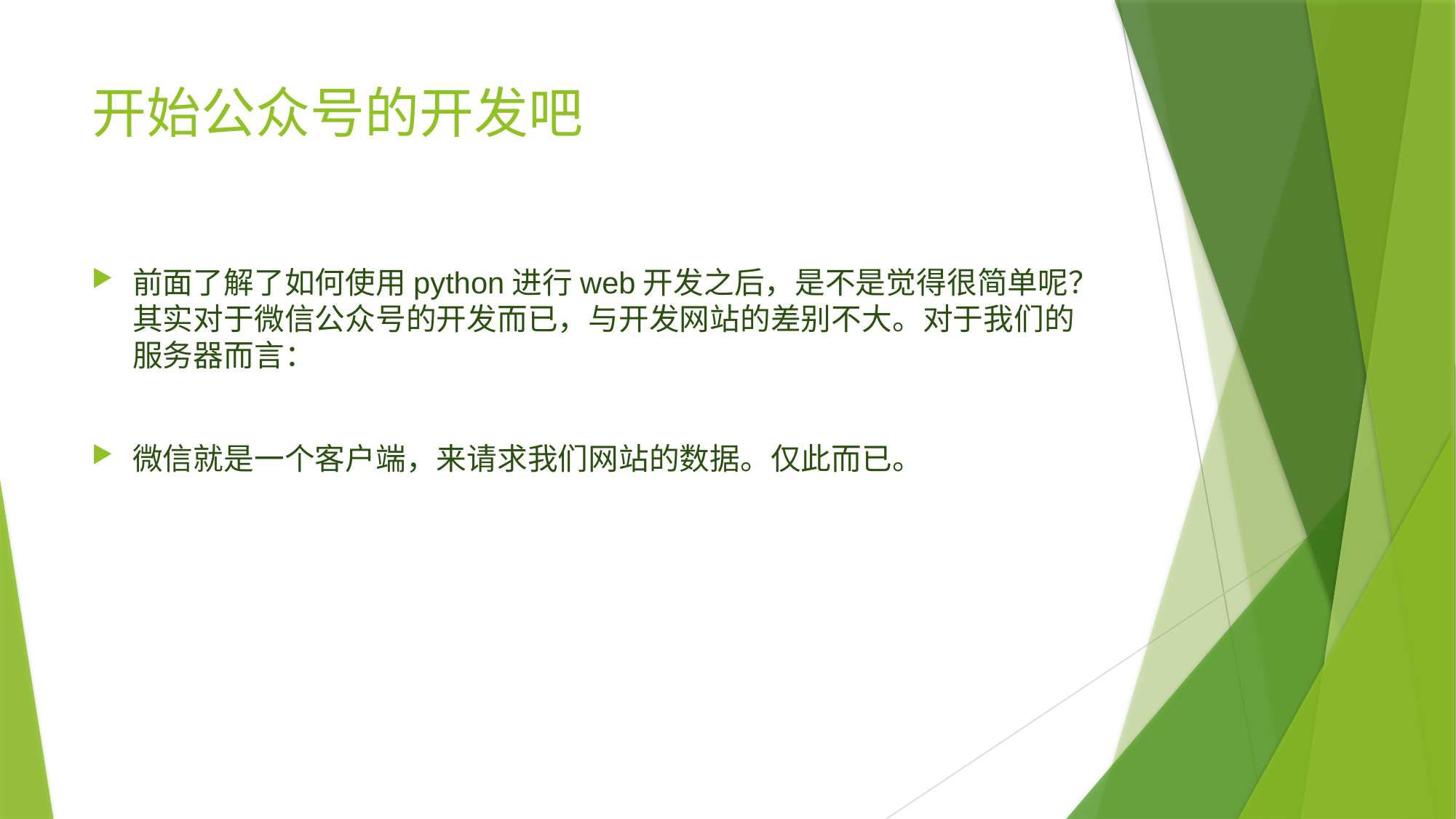

# 开始公众号的开发吧
前面了解了如何使用python进行web开发之后，是不是觉得很简单呢？其实对于微信公众号的开发而已，与开发网站的差别不大。对于我们的服务器而言：

微信就是一个客户端，来请求我们网站的数据。仅此而已。